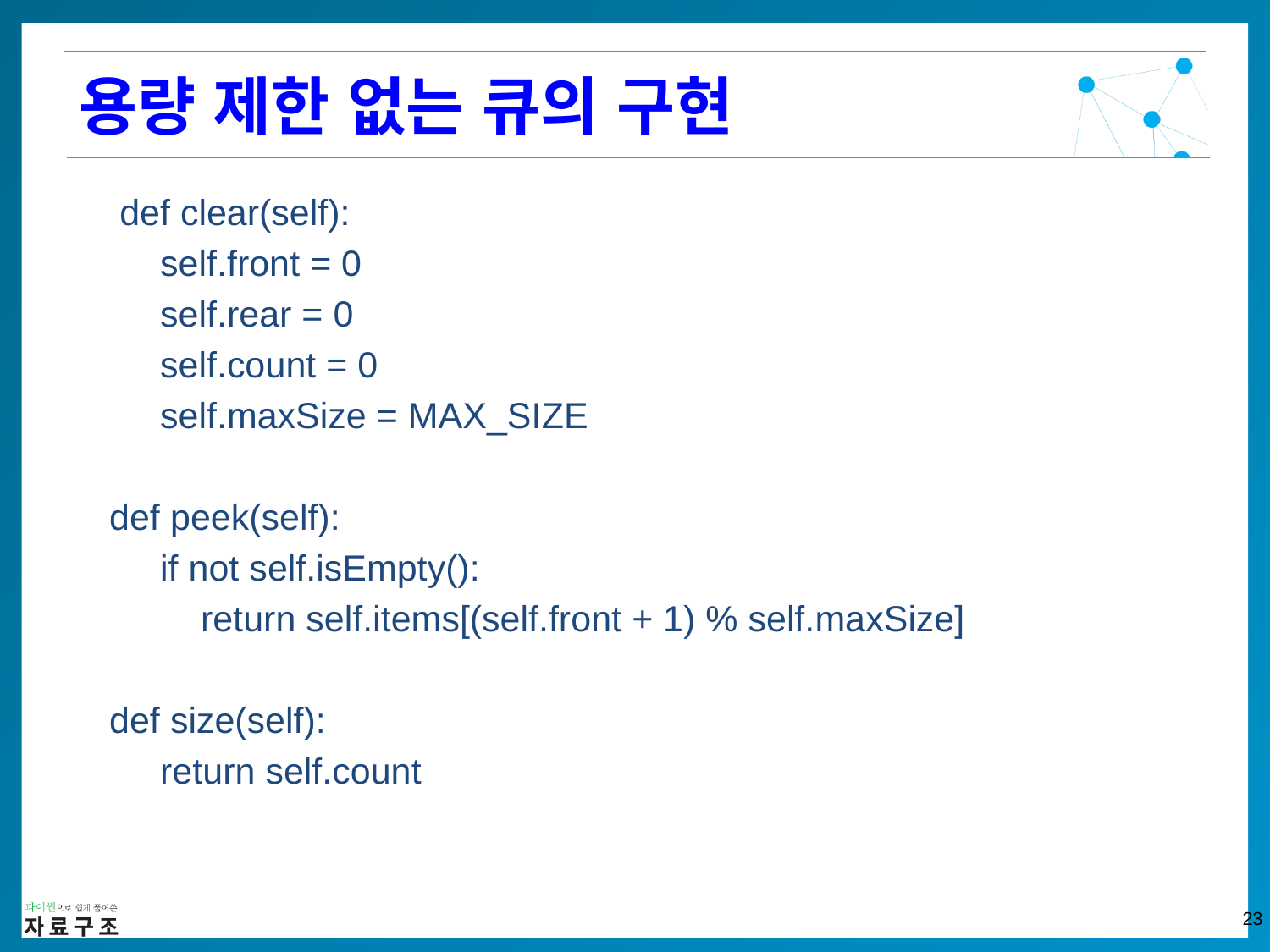

용량 제한 없는 큐의 구현
    def clear(self):
        self.front = 0
        self.rear = 0
        self.count = 0
        self.maxSize = MAX_SIZE

   def peek(self):
        if not self.isEmpty():
            return self.items[(self.front + 1) % self.maxSize]

   def size(self):
        return self.count